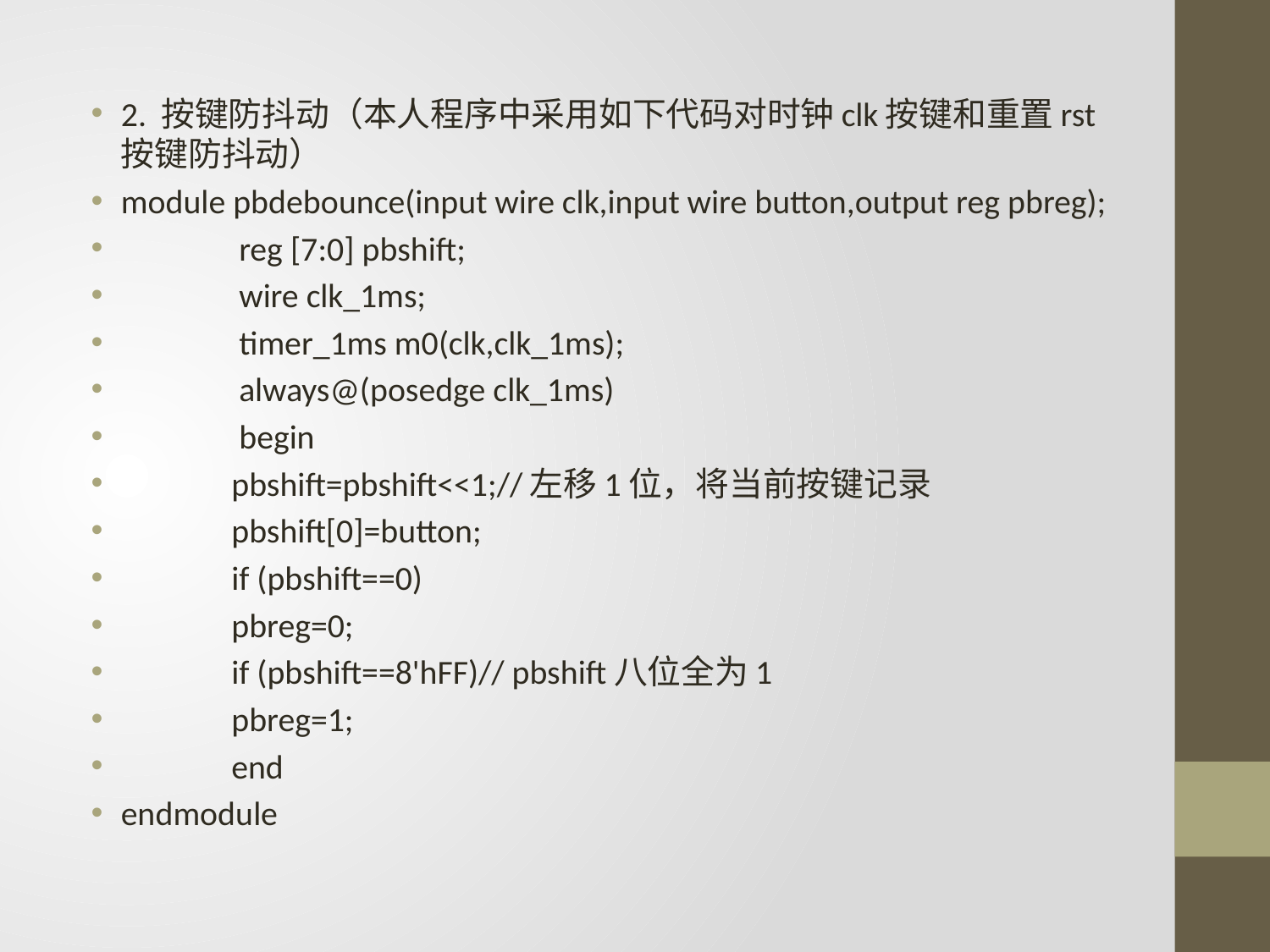

2. 按键防抖动（本人程序中采用如下代码对时钟clk按键和重置rst按键防抖动）
module pbdebounce(input wire clk,input wire button,output reg pbreg);
	 reg [7:0] pbshift;
	 wire clk_1ms;
	 timer_1ms m0(clk,clk_1ms);
	 always@(posedge clk_1ms)
	 begin
		pbshift=pbshift<<1;//左移1位，将当前按键记录
		pbshift[0]=button;
		if (pbshift==0)
			pbreg=0;
		if (pbshift==8'hFF)// pbshift八位全为1
			pbreg=1;
	end
endmodule